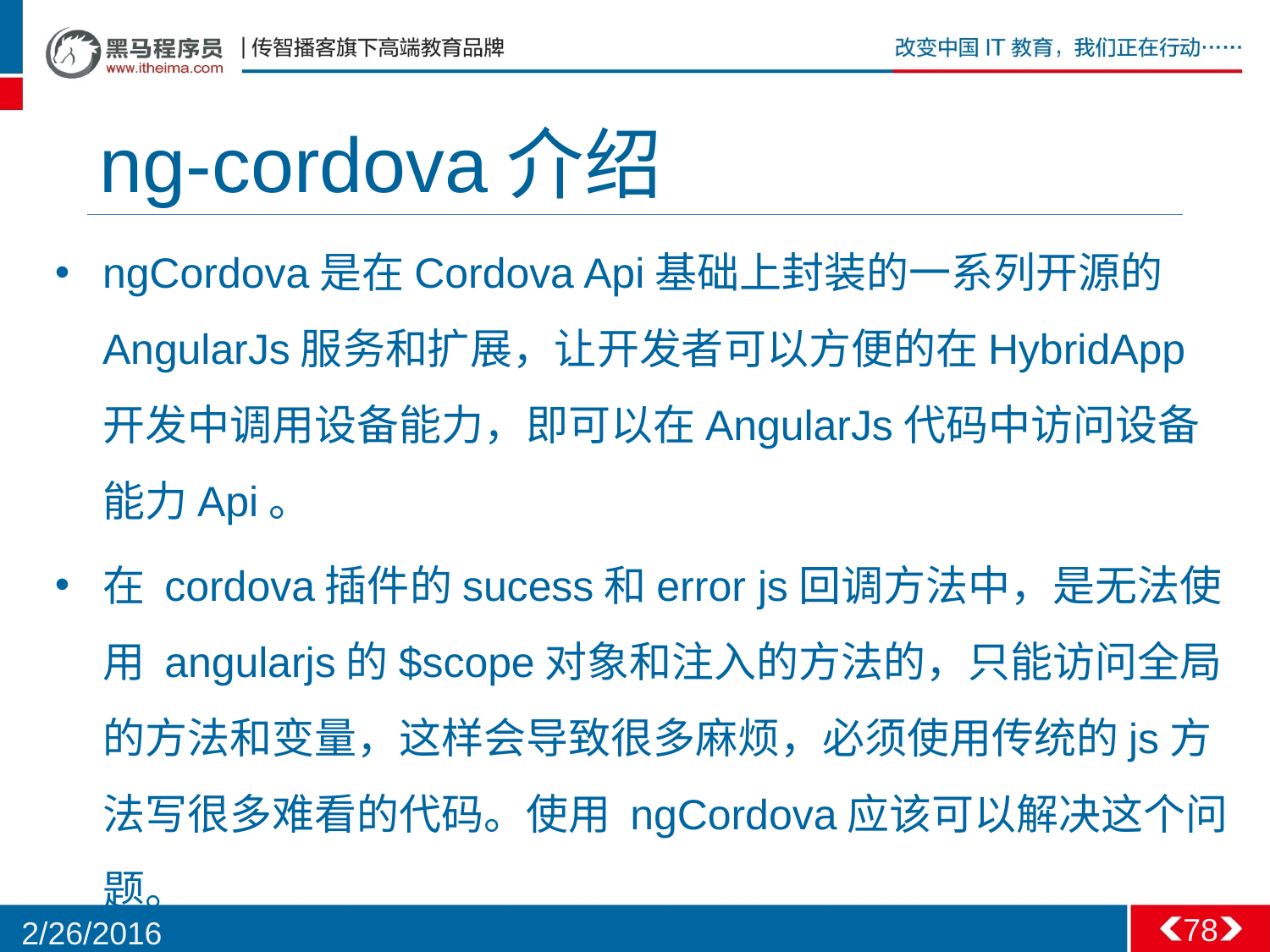

# ng-cordova介绍
ngCordova是在Cordova Api基础上封装的一系列开源的AngularJs服务和扩展，让开发者可以方便的在HybridApp开发中调用设备能力，即可以在AngularJs代码中访问设备能力Api。
在 cordova插件的sucess和error js回调方法中，是无法使用 angularjs的$scope对象和注入的方法的，只能访问全局的方法和变量，这样会导致很多麻烦，必须使用传统的js方法写很多难看的代码。使用 ngCordova应该可以解决这个问题。

78

2/26/2016